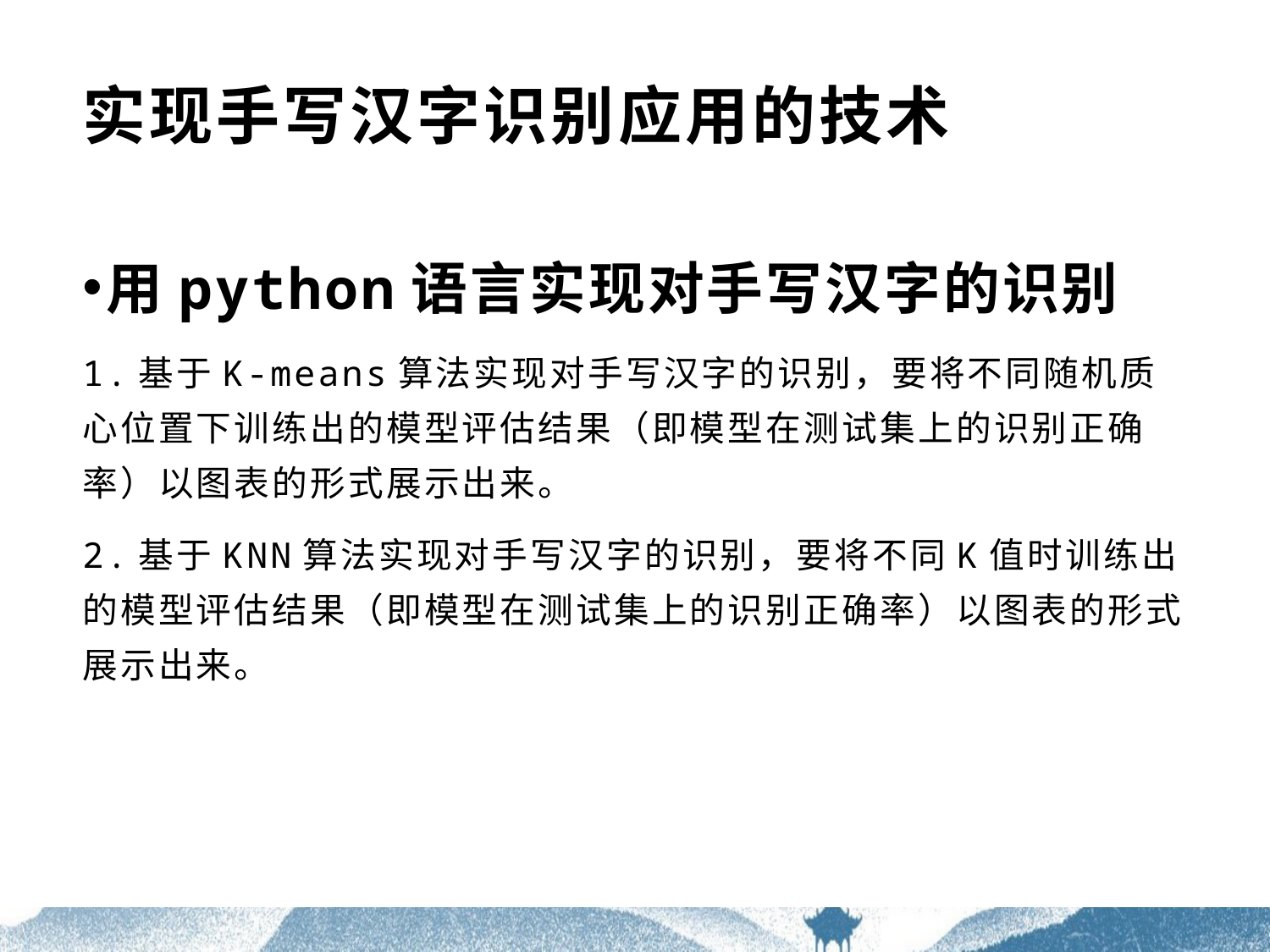

# 实现手写汉字识别应用的技术
用python语言实现对手写汉字的识别
1.基于K-means算法实现对手写汉字的识别，要将不同随机质心位置下训练出的模型评估结果（即模型在测试集上的识别正确率）以图表的形式展示出来。
2.基于KNN算法实现对手写汉字的识别，要将不同K值时训练出的模型评估结果（即模型在测试集上的识别正确率）以图表的形式展示出来。